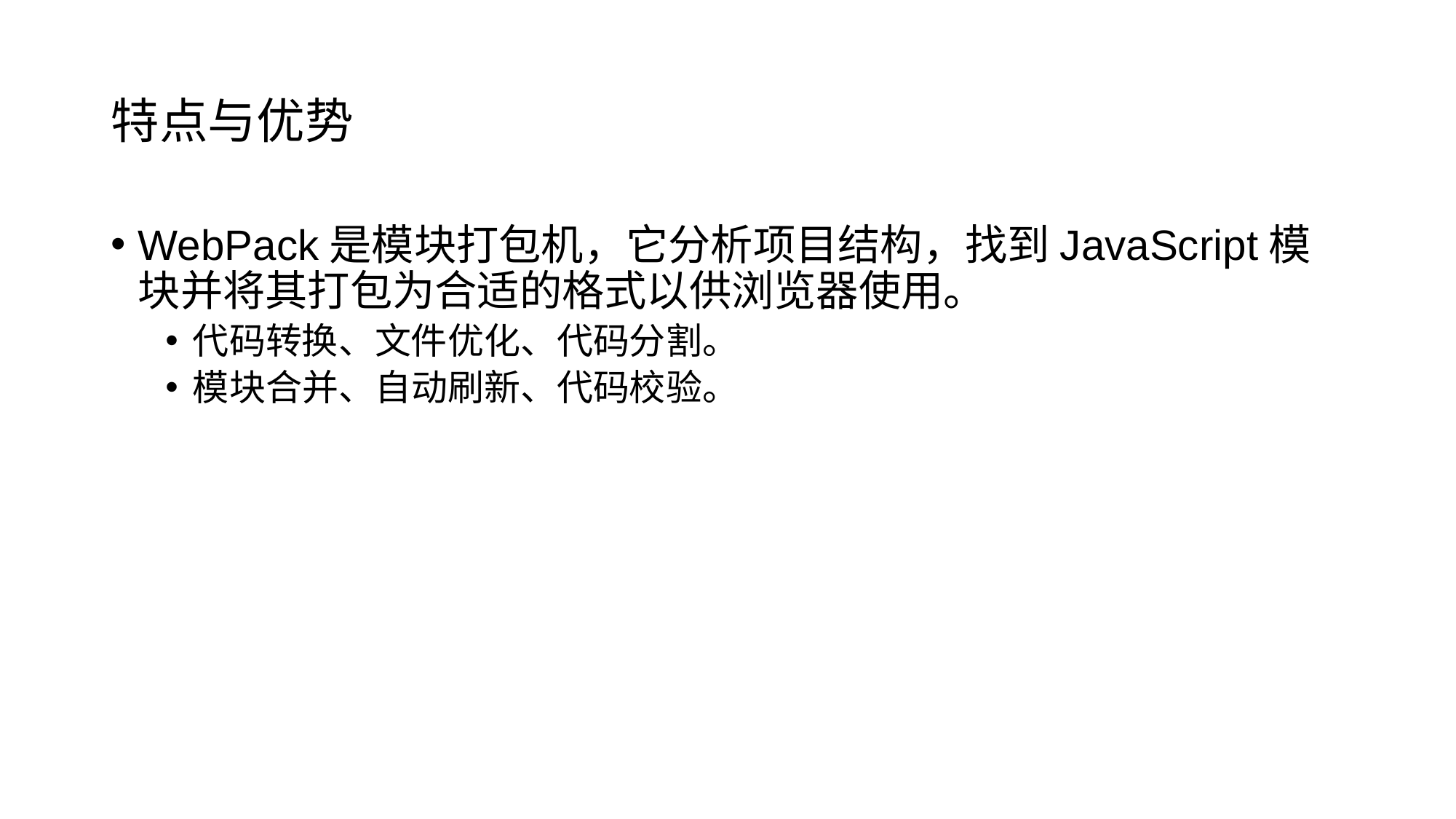

# 特点与优势
WebPack是模块打包机，它分析项目结构，找到JavaScript模块并将其打包为合适的格式以供浏览器使用。
代码转换、文件优化、代码分割。
模块合并、自动刷新、代码校验。